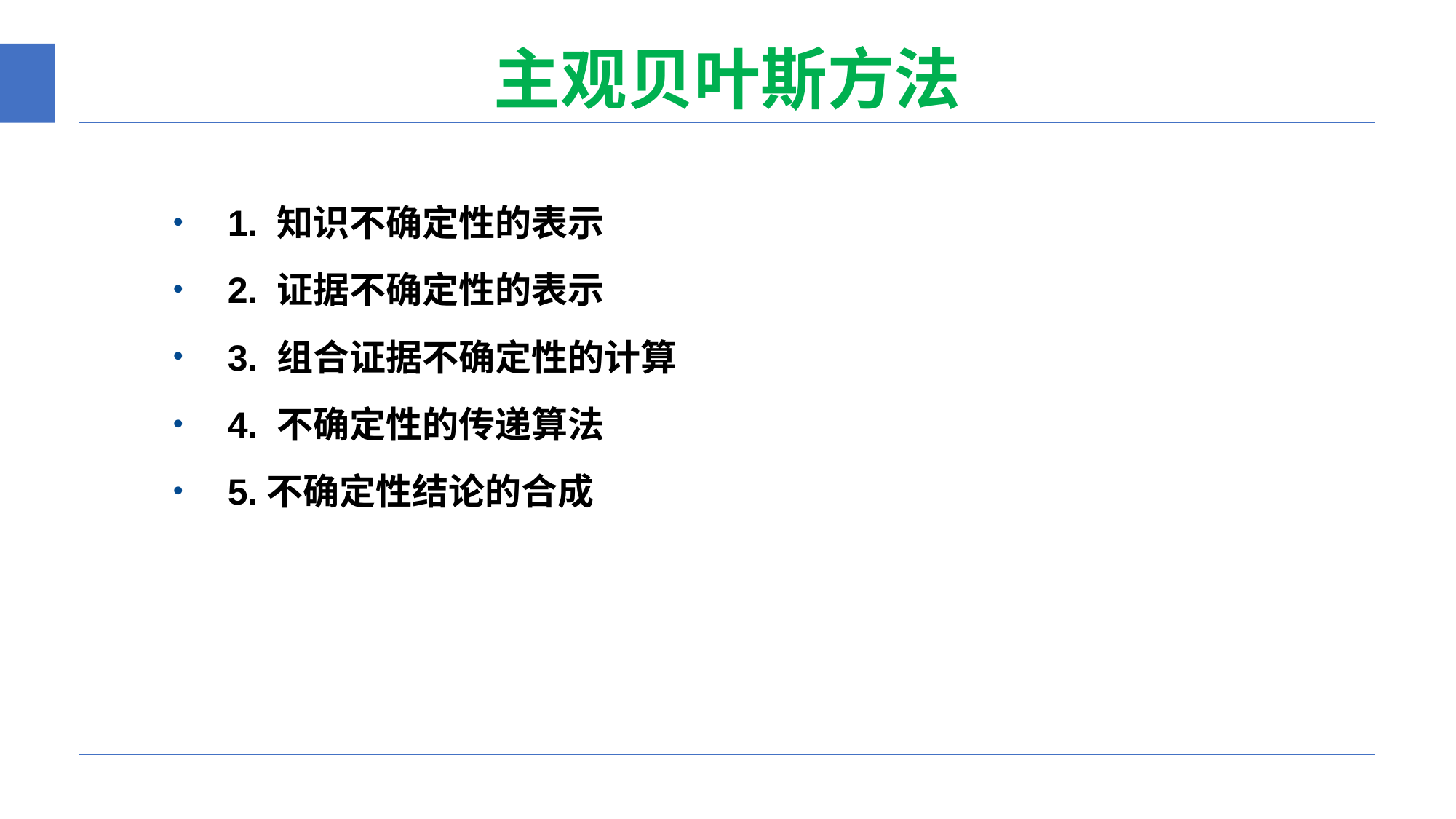

# 主观贝叶斯方法
1. 知识不确定性的表示
2. 证据不确定性的表示
3. 组合证据不确定性的计算
4. 不确定性的传递算法
5.不确定性结论的合成